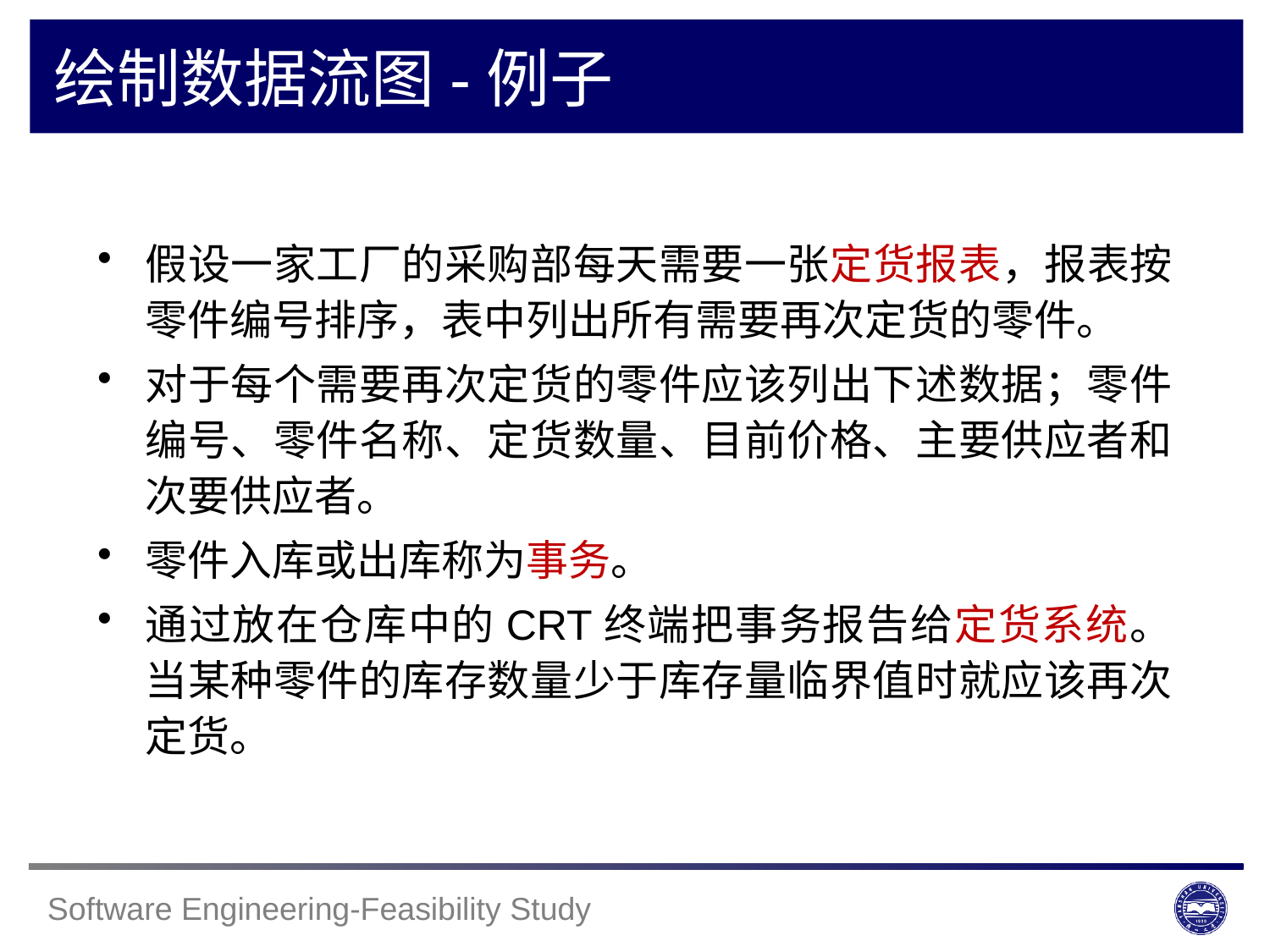

绘制数据流图-例子
假设一家工厂的采购部每天需要一张定货报表，报表按零件编号排序，表中列出所有需要再次定货的零件。
对于每个需要再次定货的零件应该列出下述数据；零件编号、零件名称、定货数量、目前价格、主要供应者和次要供应者。
零件入库或出库称为事务。
通过放在仓库中的CRT终端把事务报告给定货系统。当某种零件的库存数量少于库存量临界值时就应该再次定货。